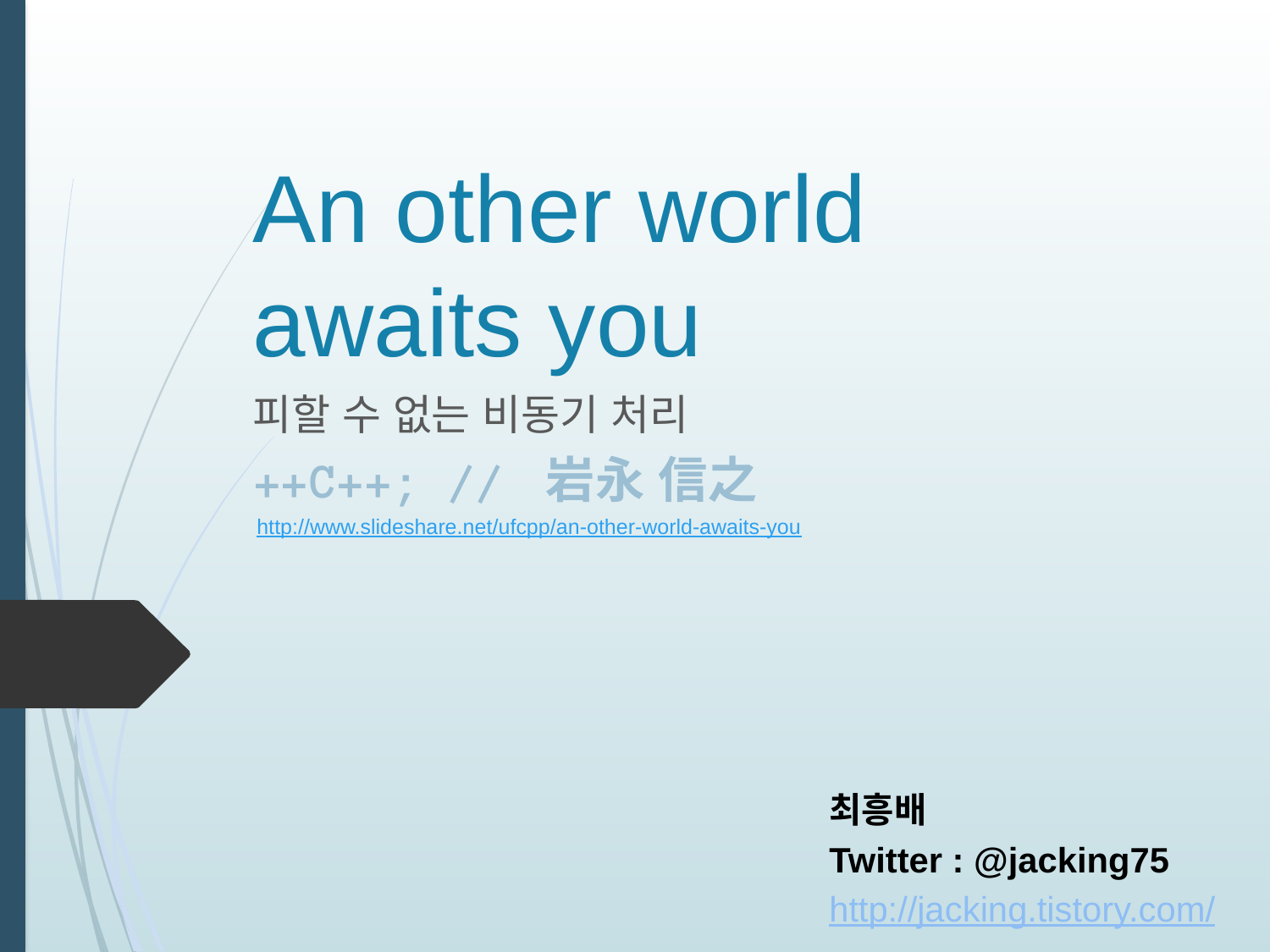

# An other world awaits you
피할 수 없는 비동기 처리
++C++; // 岩永 信之
http://www.slideshare.net/ufcpp/an-other-world-awaits-you
최흥배
Twitter : @jacking75
http://jacking.tistory.com/